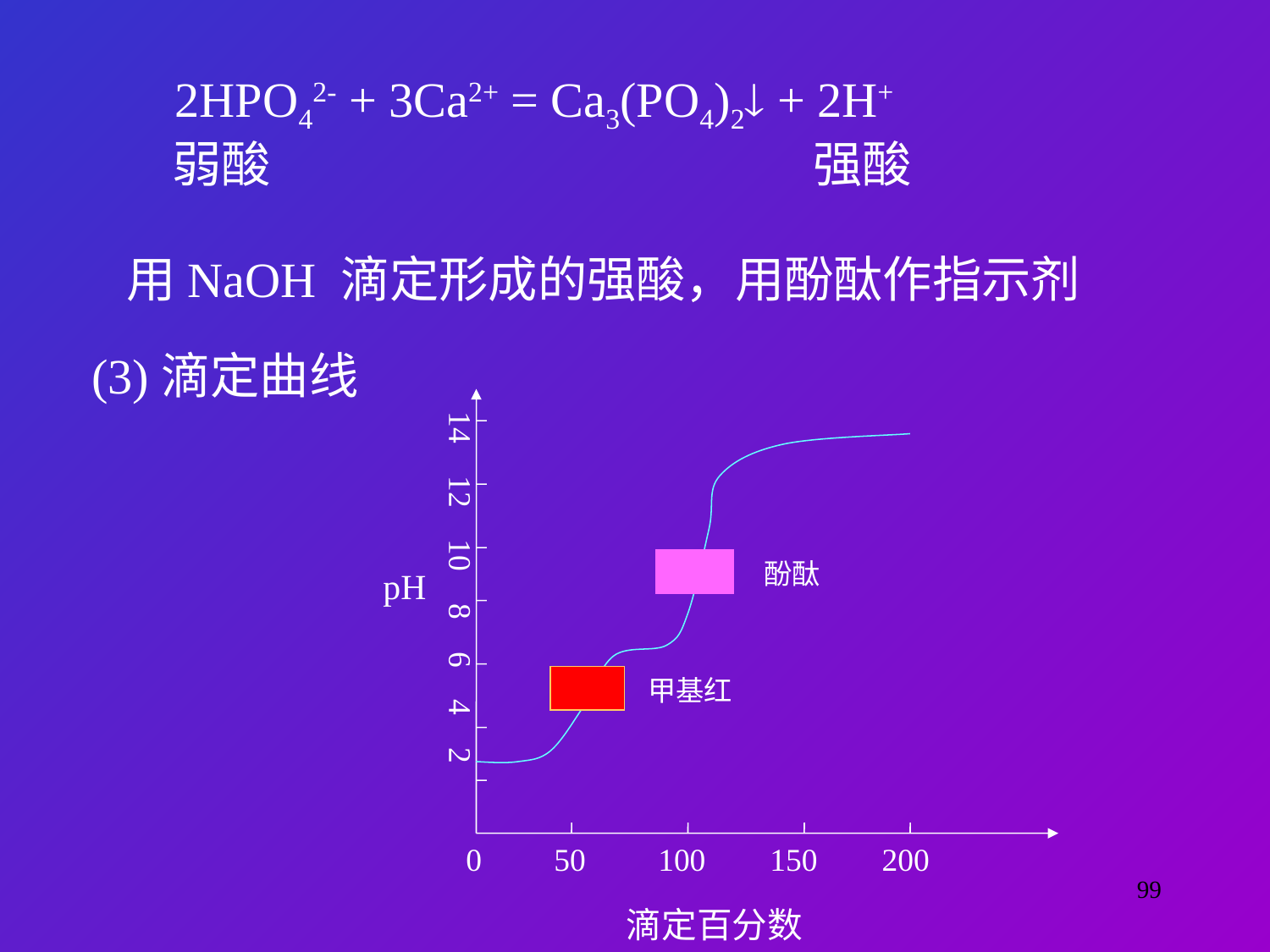

2HPO42- + 3Ca2+ = Ca3(PO4)2↓ + 2H+
弱酸　　　　　　　　　　　强酸
用NaOH 滴定形成的强酸，用酚酞作指示剂
(3)滴定曲线

14    12    10    8    6    4    2

酚酞
pH

甲基红

0         50         100        150        200

滴定百分数
99